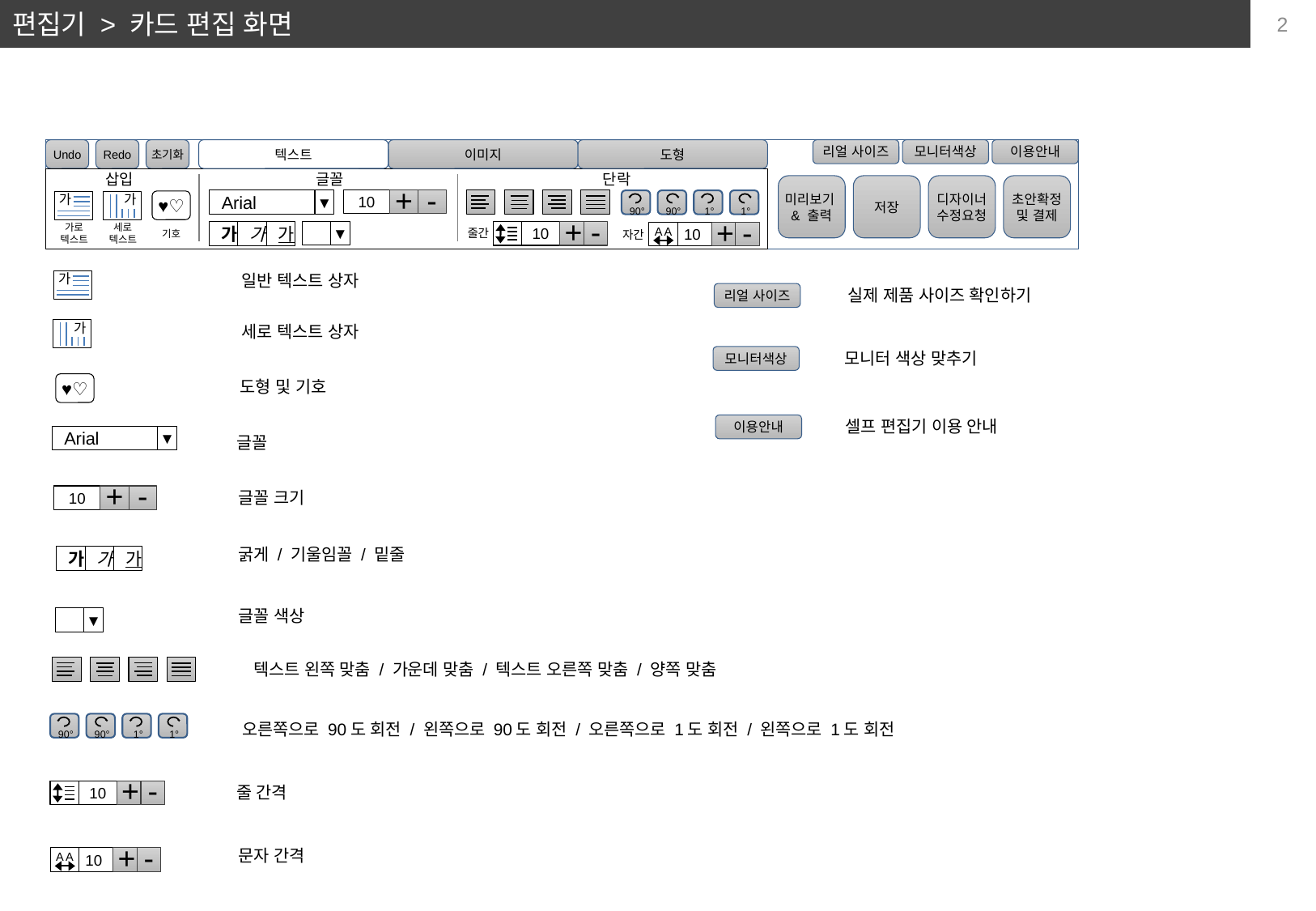

# 편집기 > 카드 편집 화면
2
리얼 사이즈
모니터색상
이용안내

Undo
Redo
초기화
텍스트
이미지
도형
삽입
글꼴
단락

미리보기
& 출력
저장
디자이너
수정요청
초안확정
및 결제
10
+
-
Arial
▼

 90°

 90°

 1°

 1°

♥♡
가
가
가로
텍스트
줄간
세로
텍스트
기호
자간

▼

10
+
-
가
가
가
A A
10
+
-
일반 텍스트 상자
가
실제 제품 사이즈 확인하기
리얼 사이즈
세로 텍스트 상자
가
모니터 색상 맞추기
모니터색상
도형 및 기호
♥♡
셀프 편집기 이용 안내
이용안내
Arial
▼
글꼴
글꼴 크기
10
+
-
굵게 / 기울임꼴 / 밑줄
가
가
가
글꼴 색상

▼
텍스트 왼쪽 맞춤 / 가운데 맞춤 / 텍스트 오른쪽 맞춤 / 양쪽 맞춤

오른쪽으로 90도 회전 / 왼쪽으로 90도 회전 / 오른쪽으로 1도 회전 / 왼쪽으로 1도 회전

 90°

 90°

 1°

 1°

줄 간격

10
+
-
문자 간격
A A
10
+
-